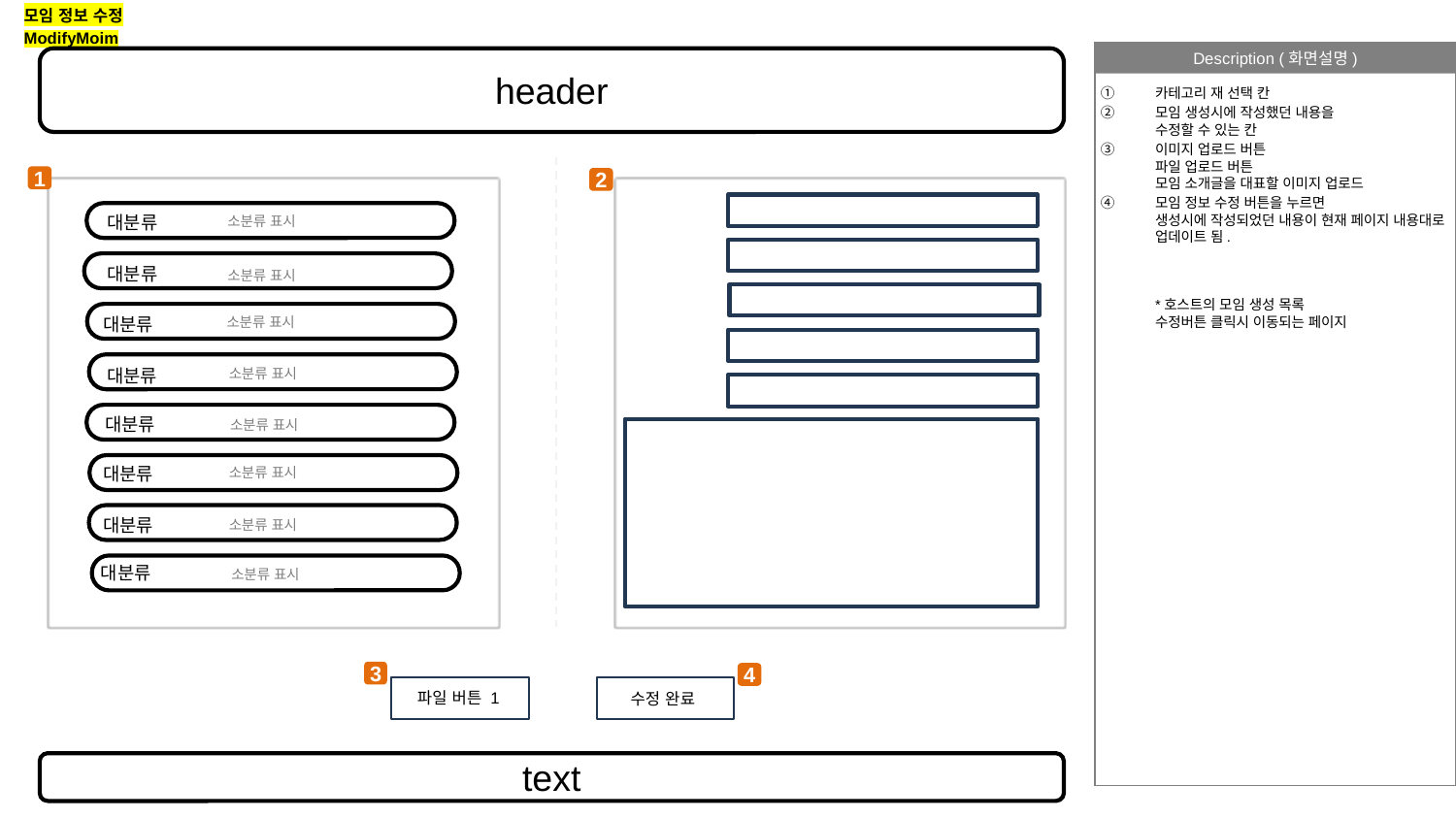

모임 정보 수정
ModifyMoim
header
Login | Join US
image
카테고리 재 선택 칸
모임 생성시에 작성했던 내용을
수정할 수 있는 칸
이미지 업로드 버튼
파일 업로드 버튼
모임 소개글을 대표할 이미지 업로드
모임 정보 수정 버튼을 누르면
생성시에 작성되었던 내용이 현재 페이지 내용대로 업데이트 됨.
*호스트의 모임 생성 목록
수정버튼 클릭시 이동되는 페이지
1
2

대분류
소분류 표시

대분류
소분류 표시

소분류 표시
대분류

대분류
소분류 표시

대분류
소분류 표시

대분류

소분류 표시

대분류
소분류 표시
대분류

소분류 표시
3
공지
4

파일 버튼 1
   수정 완료
text